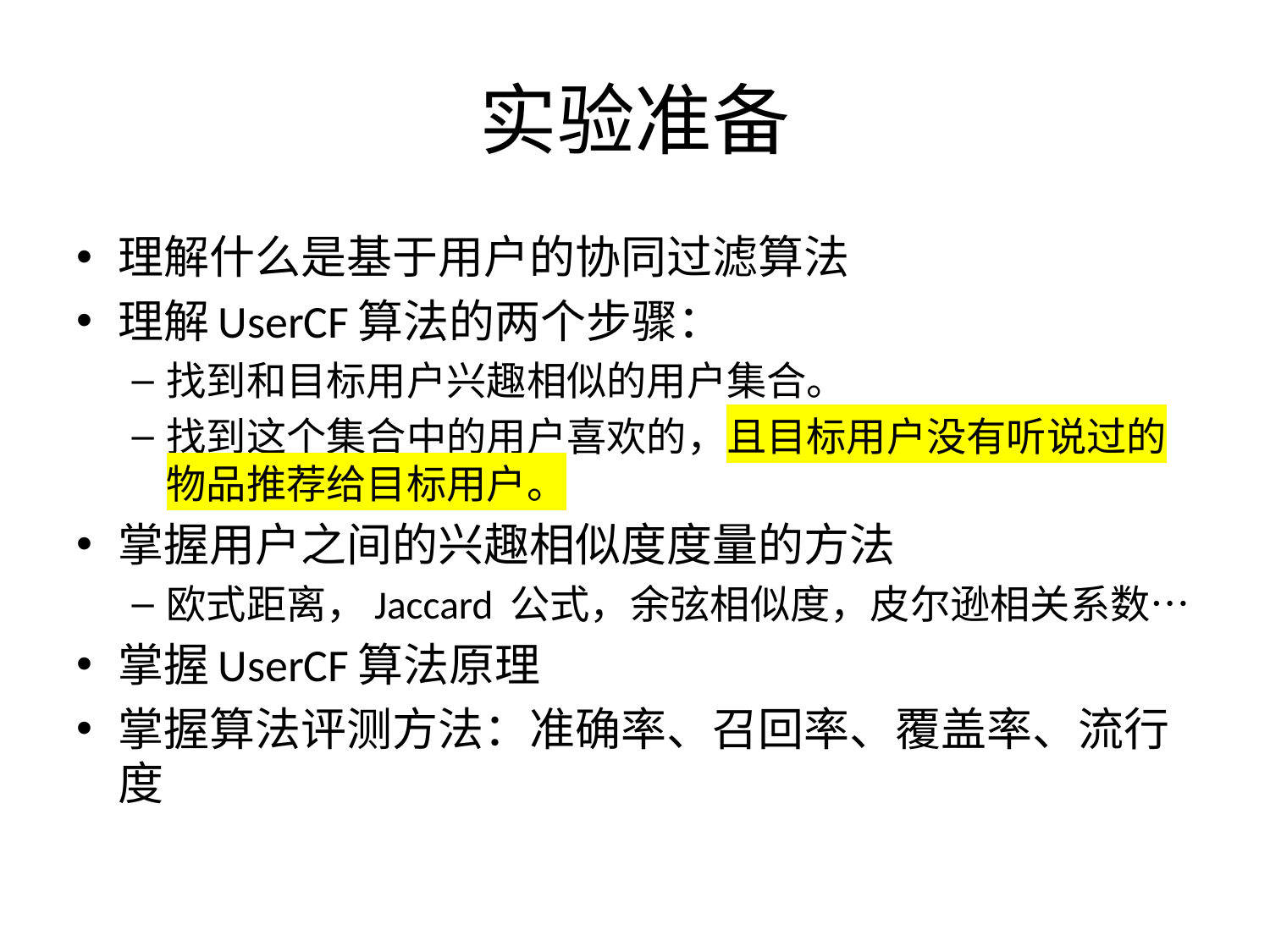

# 实验准备
理解什么是基于用户的协同过滤算法
理解UserCF算法的两个步骤：
找到和目标用户兴趣相似的用户集合。
找到这个集合中的用户喜欢的，且目标用户没有听说过的物品推荐给目标用户。
掌握用户之间的兴趣相似度度量的方法
欧式距离，Jaccard 公式，余弦相似度，皮尔逊相关系数…
掌握UserCF算法原理
掌握算法评测方法：准确率、召回率、覆盖率、流行度